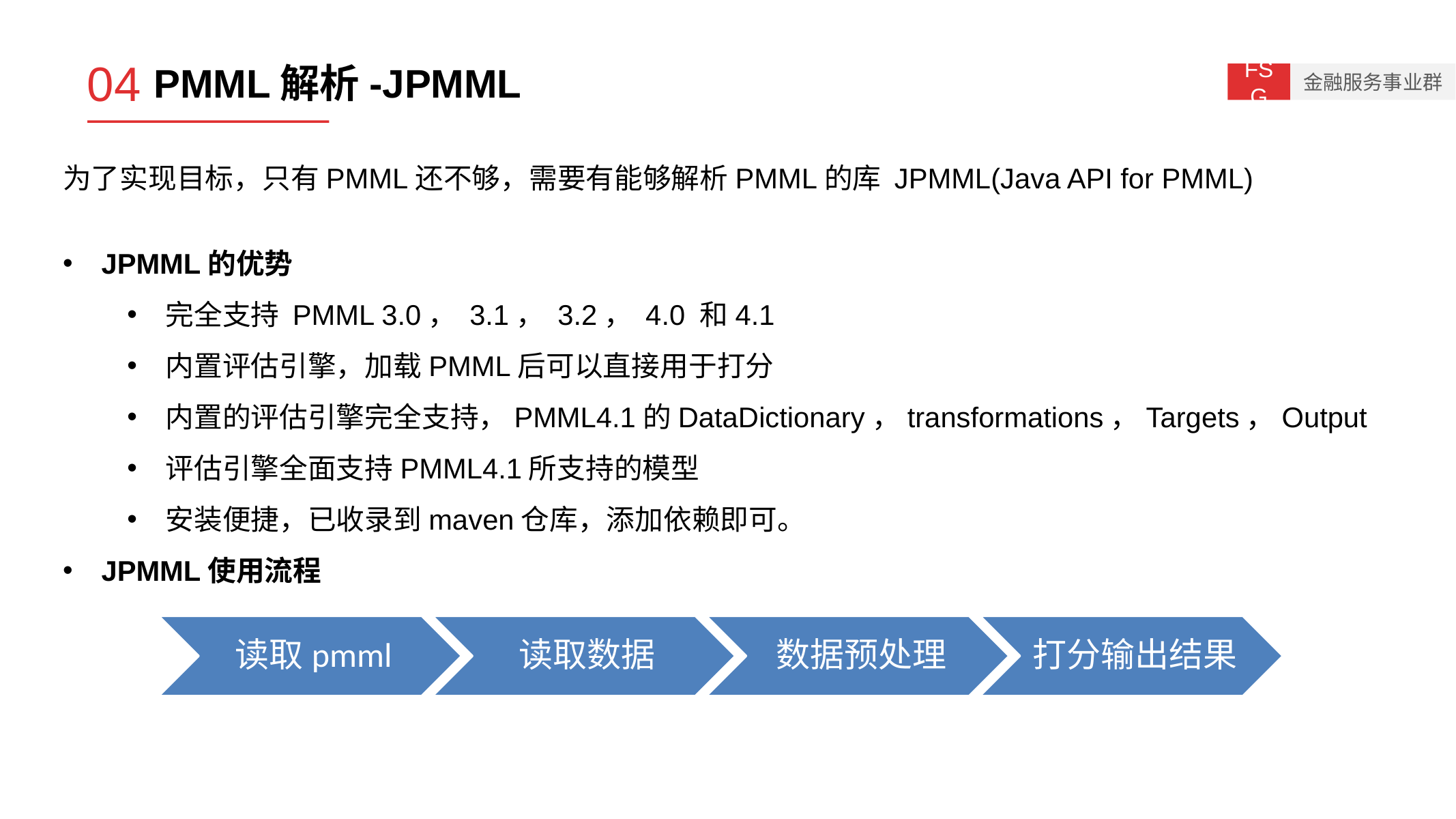

04
# PMML解析-JPMML

为了实现目标，只有PMML还不够，需要有能够解析PMML的库 JPMML(Java API for PMML)

JPMML的优势
完全支持 PMML 3.0， 3.1， 3.2， 4.0 和4.1
内置评估引擎，加载PMML后可以直接用于打分
内置的评估引擎完全支持，PMML4.1的DataDictionary，transformations，Targets，Output
评估引擎全面支持PMML4.1所支持的模型
安装便捷，已收录到maven仓库，添加依赖即可。
JPMML使用流程

读取pmml
读取数据
数据预处理
打分输出结果